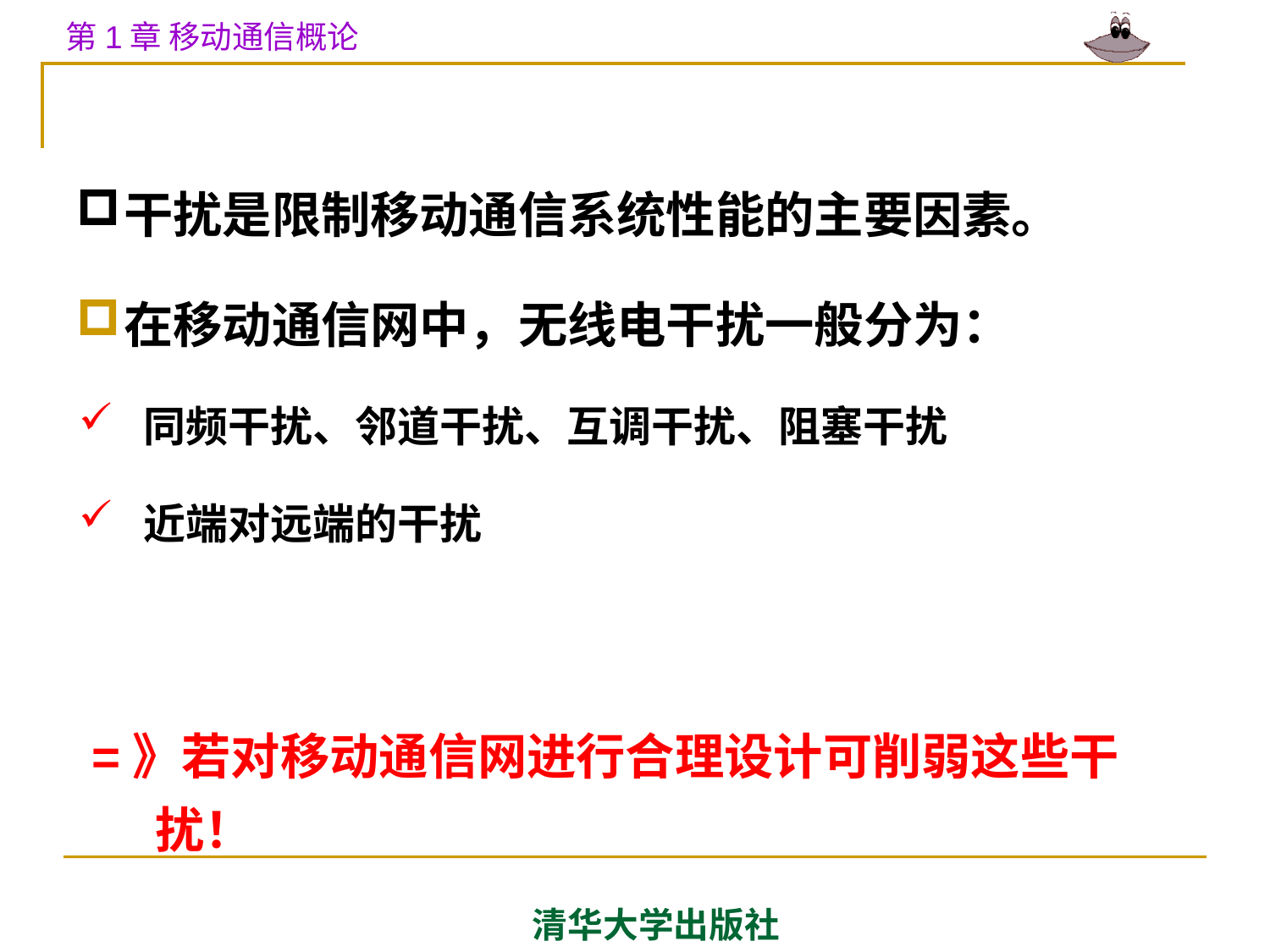

干扰是限制移动通信系统性能的主要因素。
在移动通信网中，无线电干扰一般分为：
 同频干扰、邻道干扰、互调干扰、阻塞干扰
 近端对远端的干扰
=》若对移动通信网进行合理设计可削弱这些干扰！